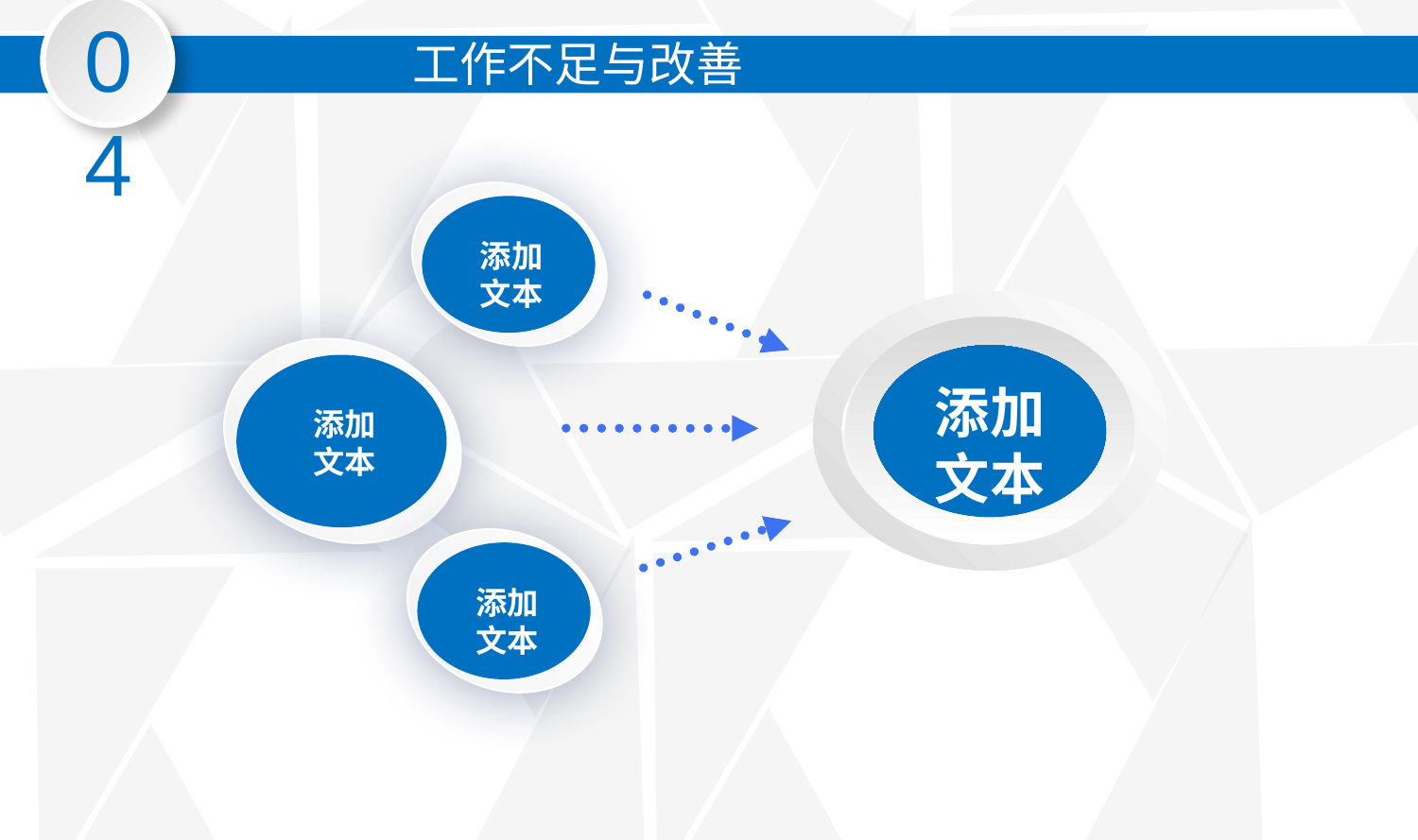

04
工作不足与改善

添加
文本

添加
文本

添加
文本

添加
文本